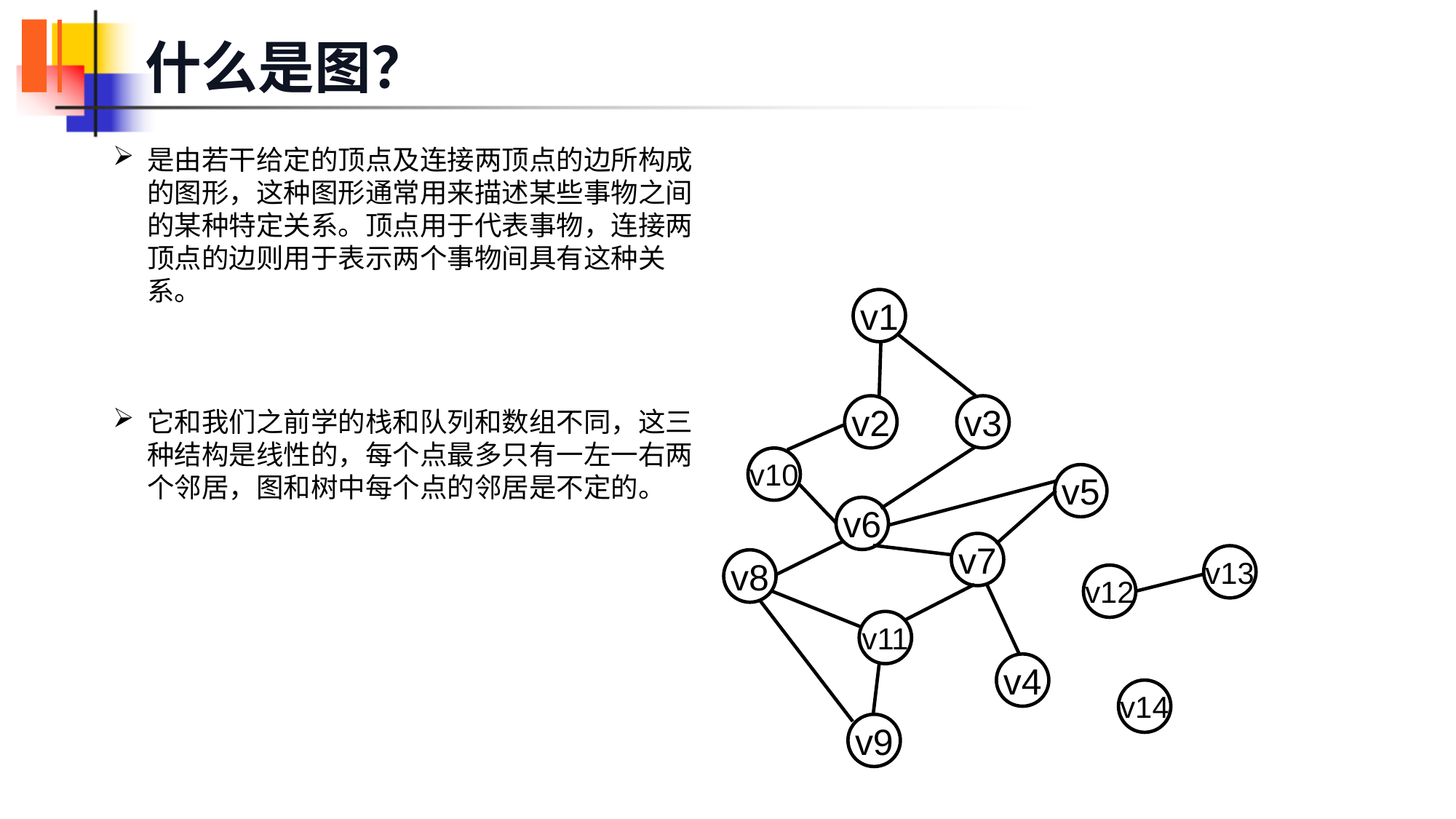

什么是图？

是由若干给定的顶点及连接两顶点的边所构成的图形，这种图形通常用来描述某些事物之间的某种特定关系。顶点用于代表事物，连接两顶点的边则用于表示两个事物间具有这种关系。

它和我们之前学的栈和队列和数组不同，这三种结构是线性的，每个点最多只有一左一右两个邻居，图和树中每个点的邻居是不定的。
v1

v3
v2

v10
v5

v6
v7

v13
v8
v12

v11
v4

v14
v9